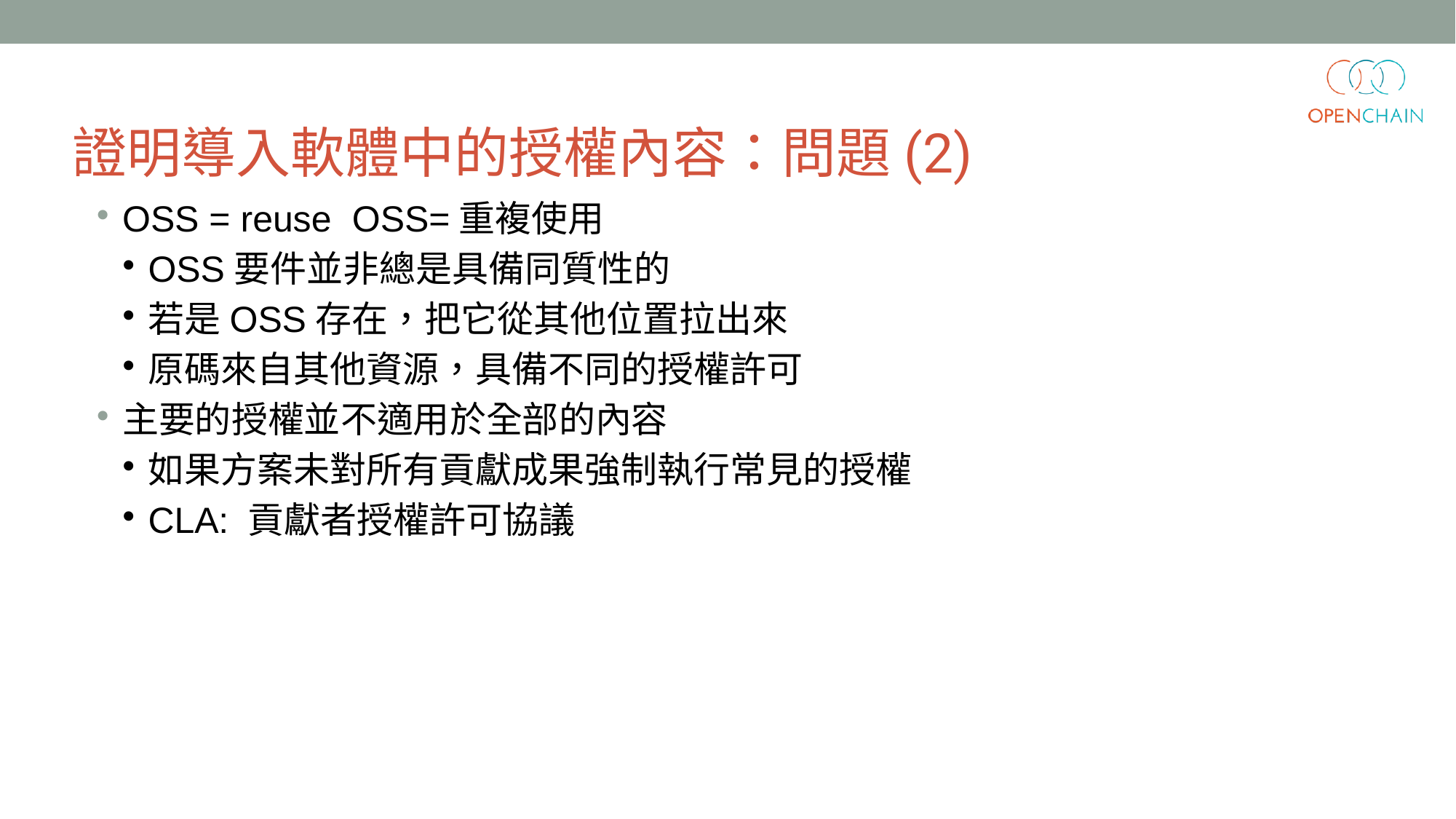

證明導入軟體中的授權內容：問題(2)
OSS = reuse  OSS=重複使用
OSS要件並非總是具備同質性的
若是OSS存在，把它從其他位置拉出來
原碼來自其他資源，具備不同的授權許可
主要的授權並不適用於全部的內容
如果方案未對所有貢獻成果強制執行常見的授權
CLA: 貢獻者授權許可協議